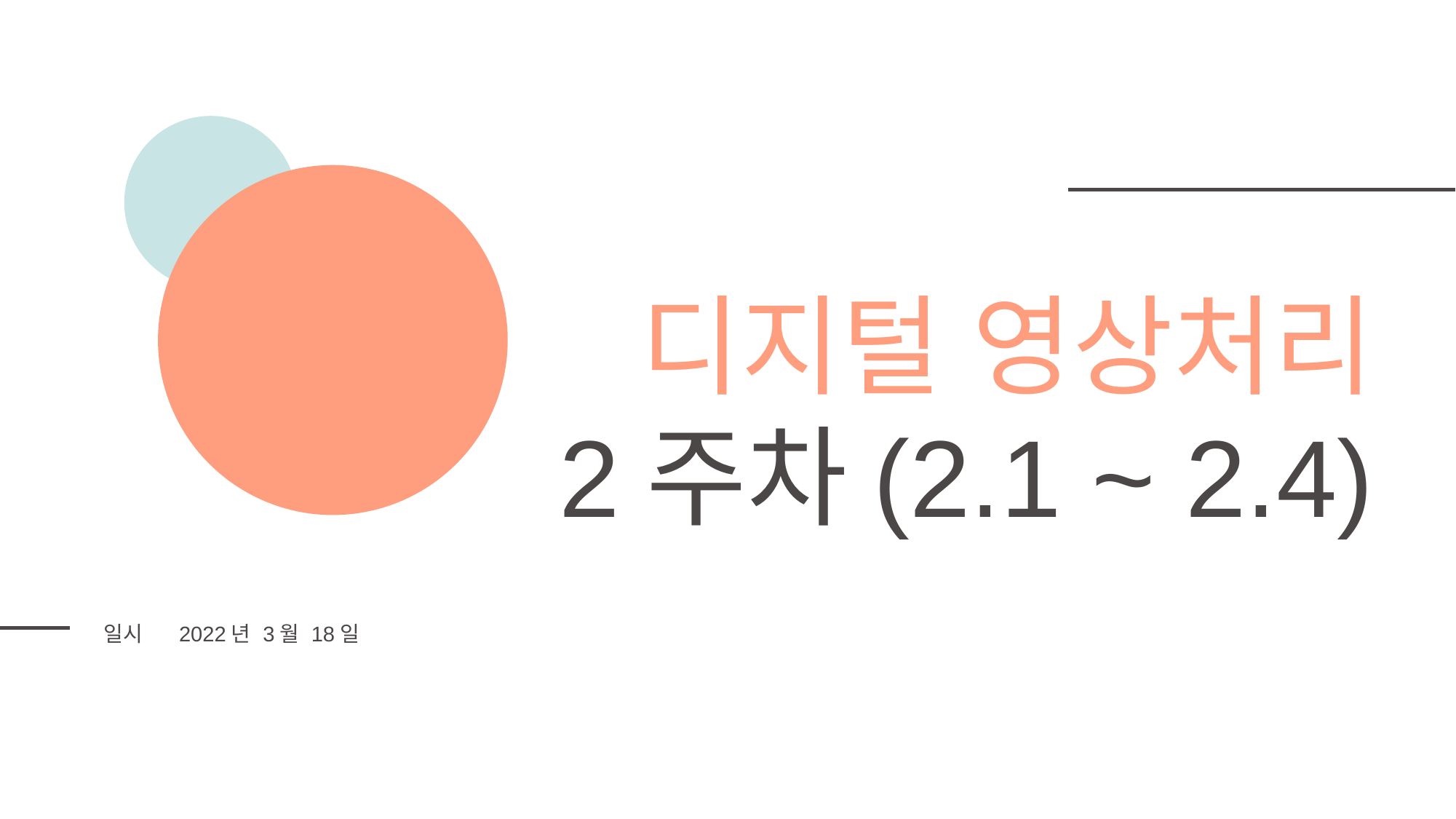

디지털 영상처리
2주차(2.1 ~ 2.4)
| 일시 | 2022년 3월 18일 |
| --- | --- |